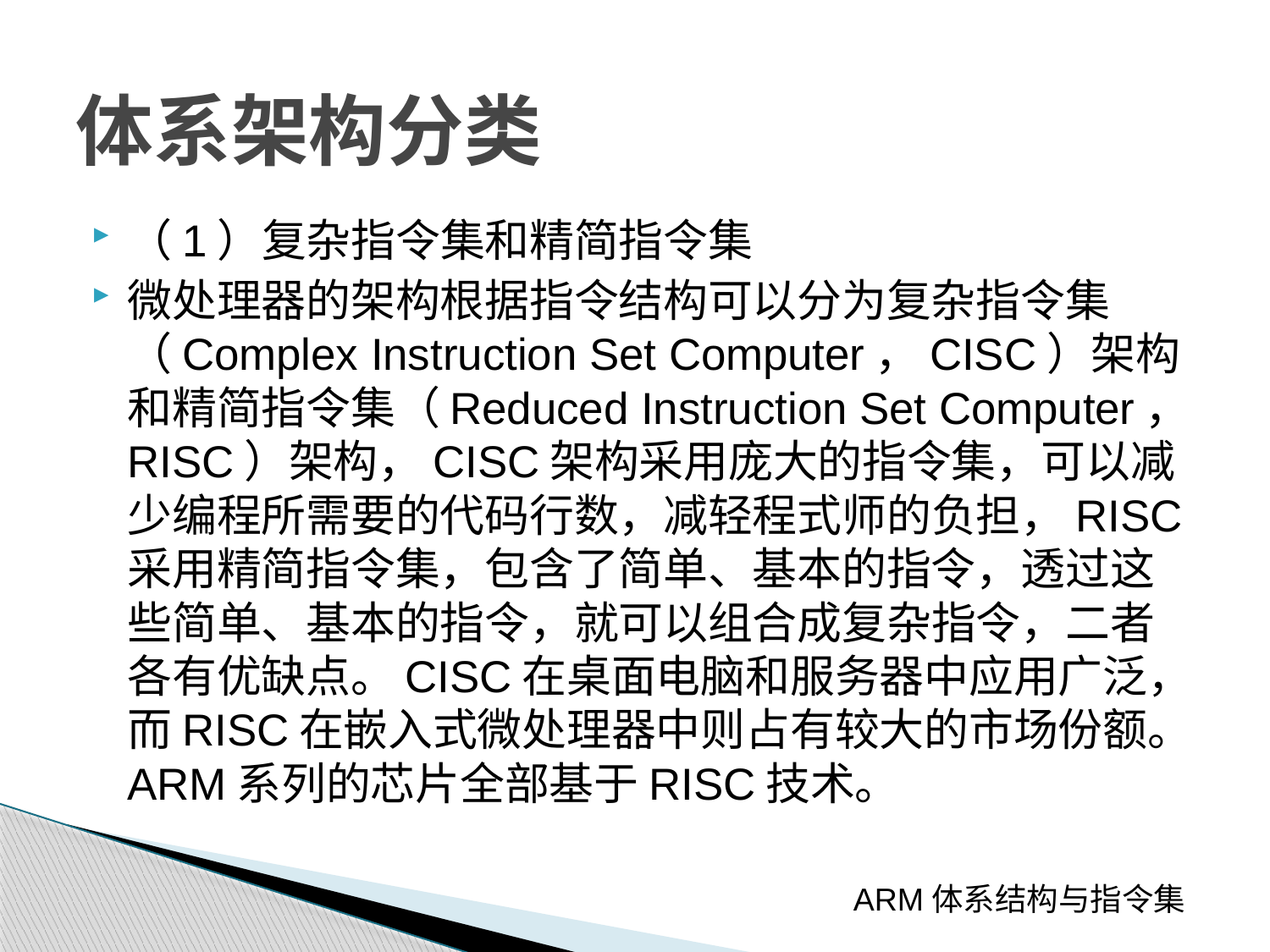

# 体系架构分类
（1）复杂指令集和精简指令集
微处理器的架构根据指令结构可以分为复杂指令集（Complex Instruction Set Computer，CISC）架构和精简指令集（Reduced Instruction Set Computer，RISC）架构，CISC架构采用庞大的指令集，可以减少编程所需要的代码行数，减轻程式师的负担，RISC采用精简指令集，包含了简单、基本的指令，透过这些简单、基本的指令，就可以组合成复杂指令，二者各有优缺点。CISC在桌面电脑和服务器中应用广泛，而RISC在嵌入式微处理器中则占有较大的市场份额。ARM系列的芯片全部基于RISC技术。

            ARM体系结构与指令集